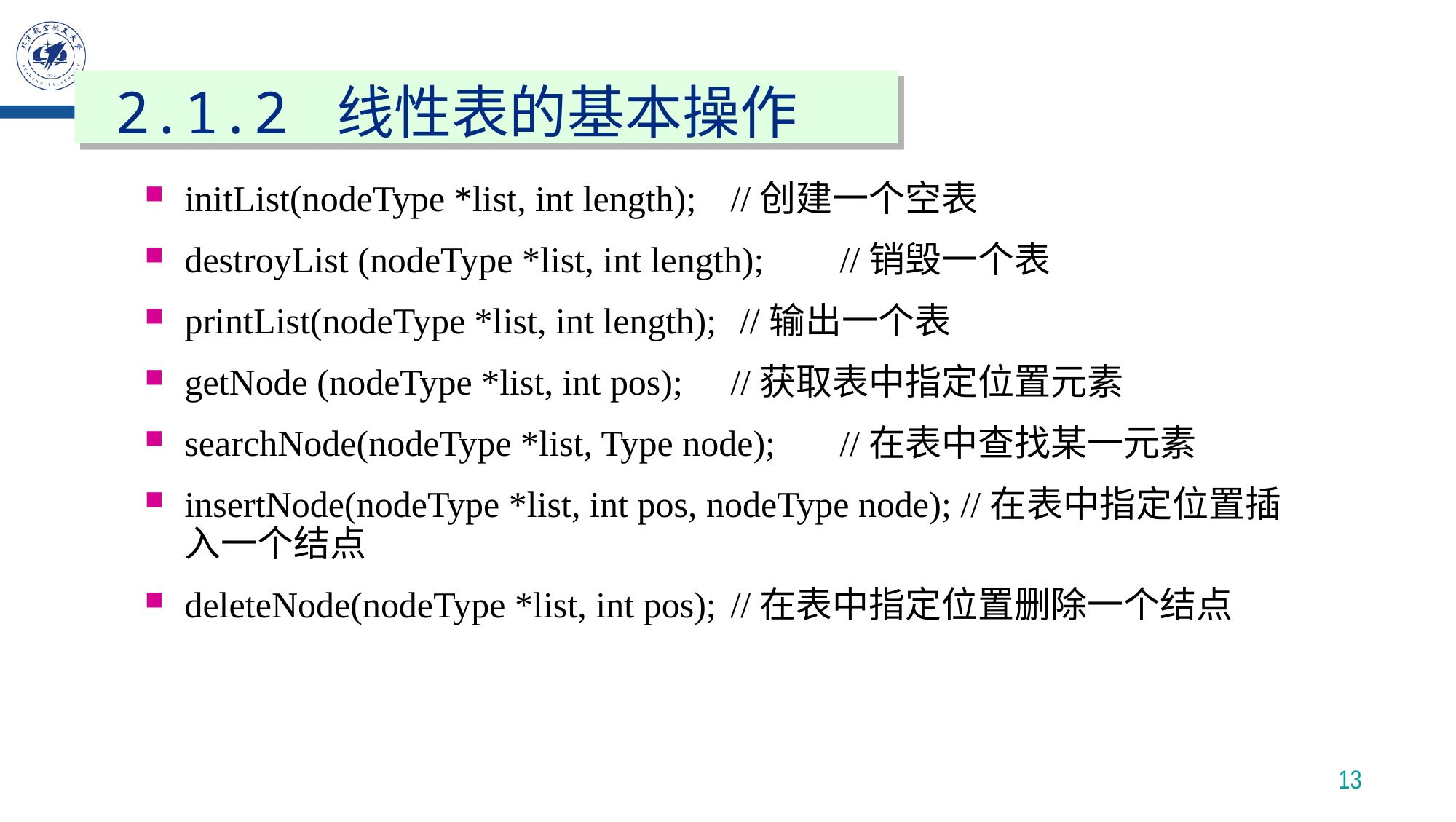

2.1.2 线性表的基本操作
initList(nodeType *list, int length);	//创建一个空表
destroyList (nodeType *list, int length);	//销毁一个表
printList(nodeType *list, int length);	 //输出一个表
getNode (nodeType *list, int pos); 	//获取表中指定位置元素
searchNode(nodeType *list, Type node); 	//在表中查找某一元素
insertNode(nodeType *list, int pos, nodeType node); //在表中指定位置插入一个结点
deleteNode(nodeType *list, int pos); 	//在表中指定位置删除一个结点

13